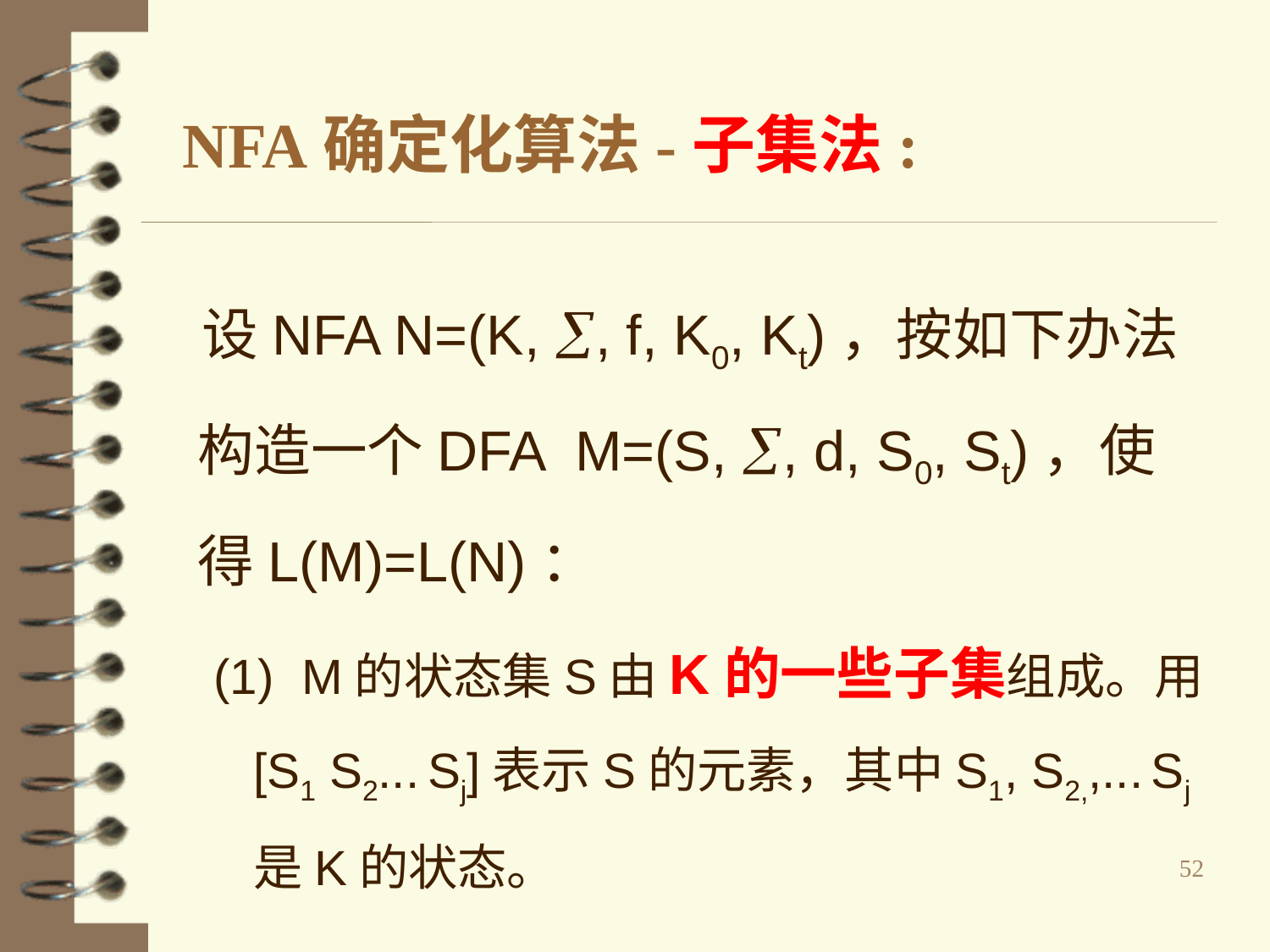

# NFA确定化算法-子集法:
   设NFA N=(K, ∑, f, K0, Kt)，按如下办法构造一个DFA  M=(S, ∑, d, S0, St)，使得L(M)=L(N)：
(1)  M的状态集S由K的一些子集组成。用[S1 S2... Sj]表示S的元素，其中S1, S2,,... Sj是K的状态。
52